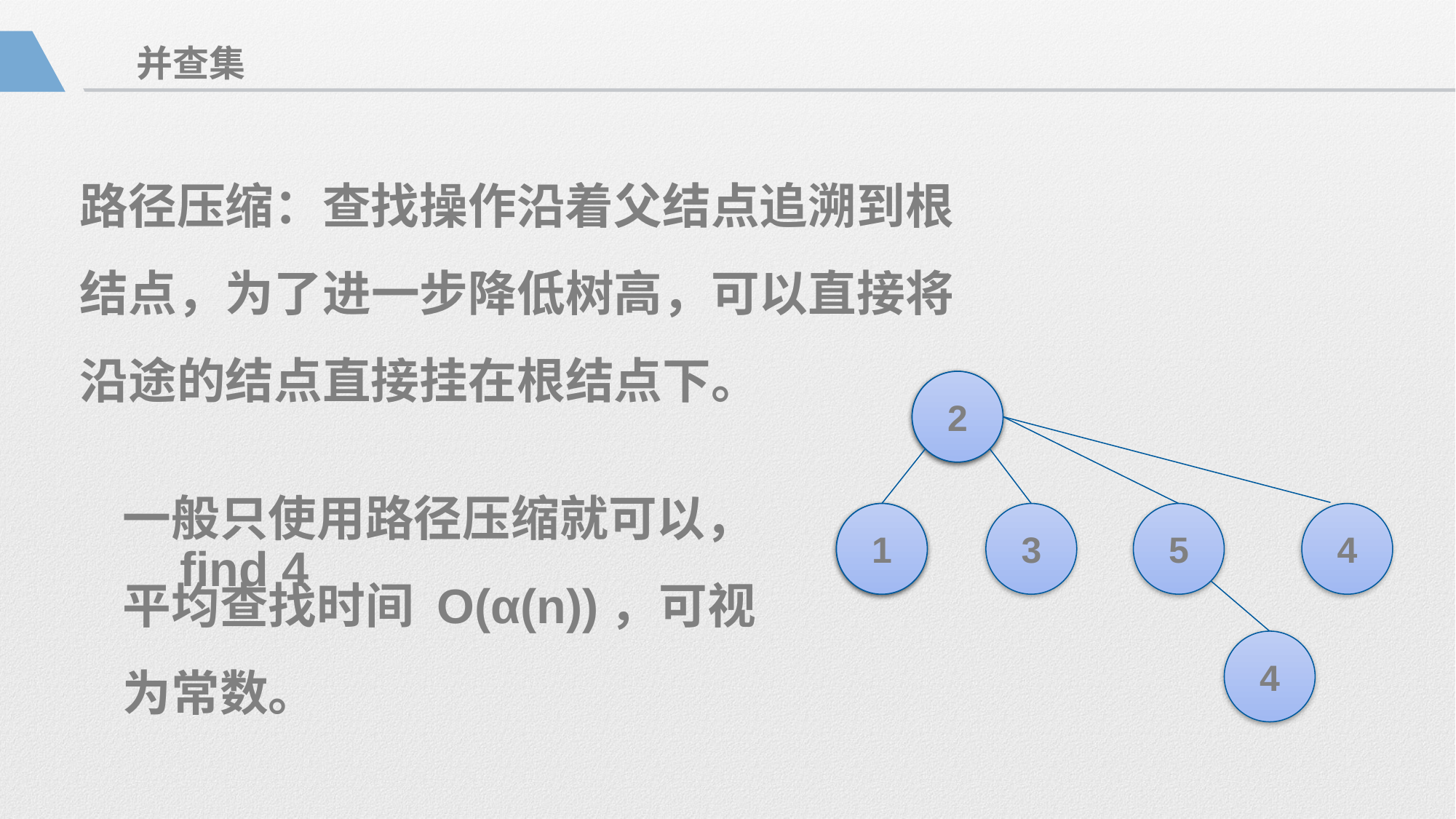

并查集
路径压缩：查找操作沿着父结点追溯到根结点，为了进一步降低树高，可以直接将沿途的结点直接挂在根结点下。
2
1
2
1
一般只使用路径压缩就可以，平均查找时间 O(α(n))，可视为常数。
find 4
3
5
4
4